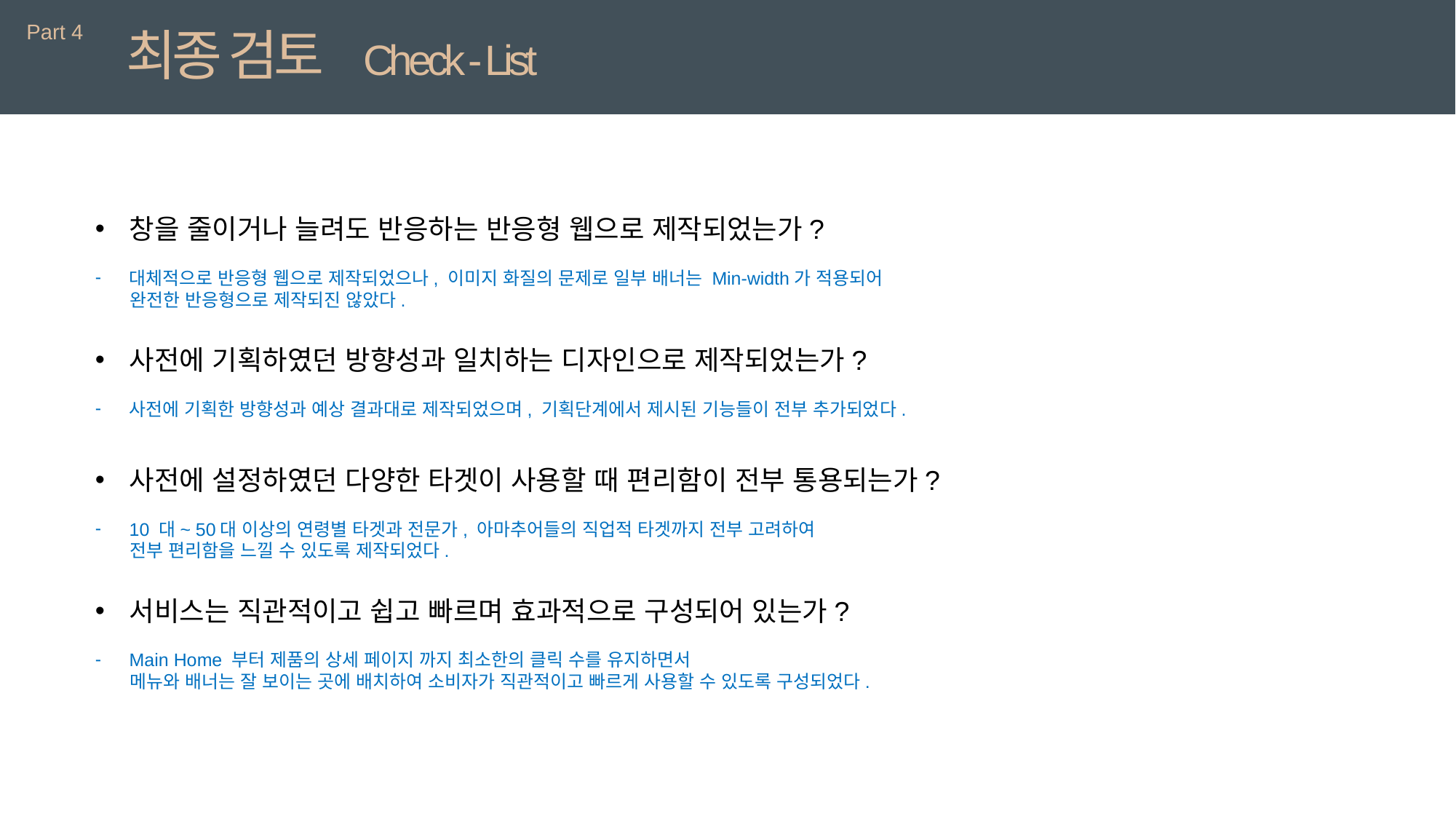

Part 4
최종 검토  Check - List
창을 줄이거나 늘려도 반응하는 반응형 웹으로 제작되었는가?

대체적으로 반응형 웹으로 제작되었으나, 이미지 화질의 문제로 일부 배너는 Min-width가 적용되어
      완전한 반응형으로 제작되진 않았다.

사전에 기획하였던 방향성과 일치하는 디자인으로 제작되었는가?

사전에 기획한 방향성과 예상 결과대로 제작되었으며, 기획단계에서 제시된 기능들이 전부 추가되었다.

사전에 설정하였던 다양한 타겟이 사용할 때 편리함이 전부 통용되는가?

10 대~ 50대 이상의 연령별 타겟과 전문가, 아마추어들의 직업적 타겟까지 전부 고려하여
      전부 편리함을 느낄 수 있도록 제작되었다.

서비스는 직관적이고 쉽고 빠르며 효과적으로 구성되어 있는가?

Main Home 부터 제품의 상세 페이지 까지 최소한의 클릭 수를 유지하면서
      메뉴와 배너는 잘 보이는 곳에 배치하여 소비자가 직관적이고 빠르게 사용할 수 있도록 구성되었다.